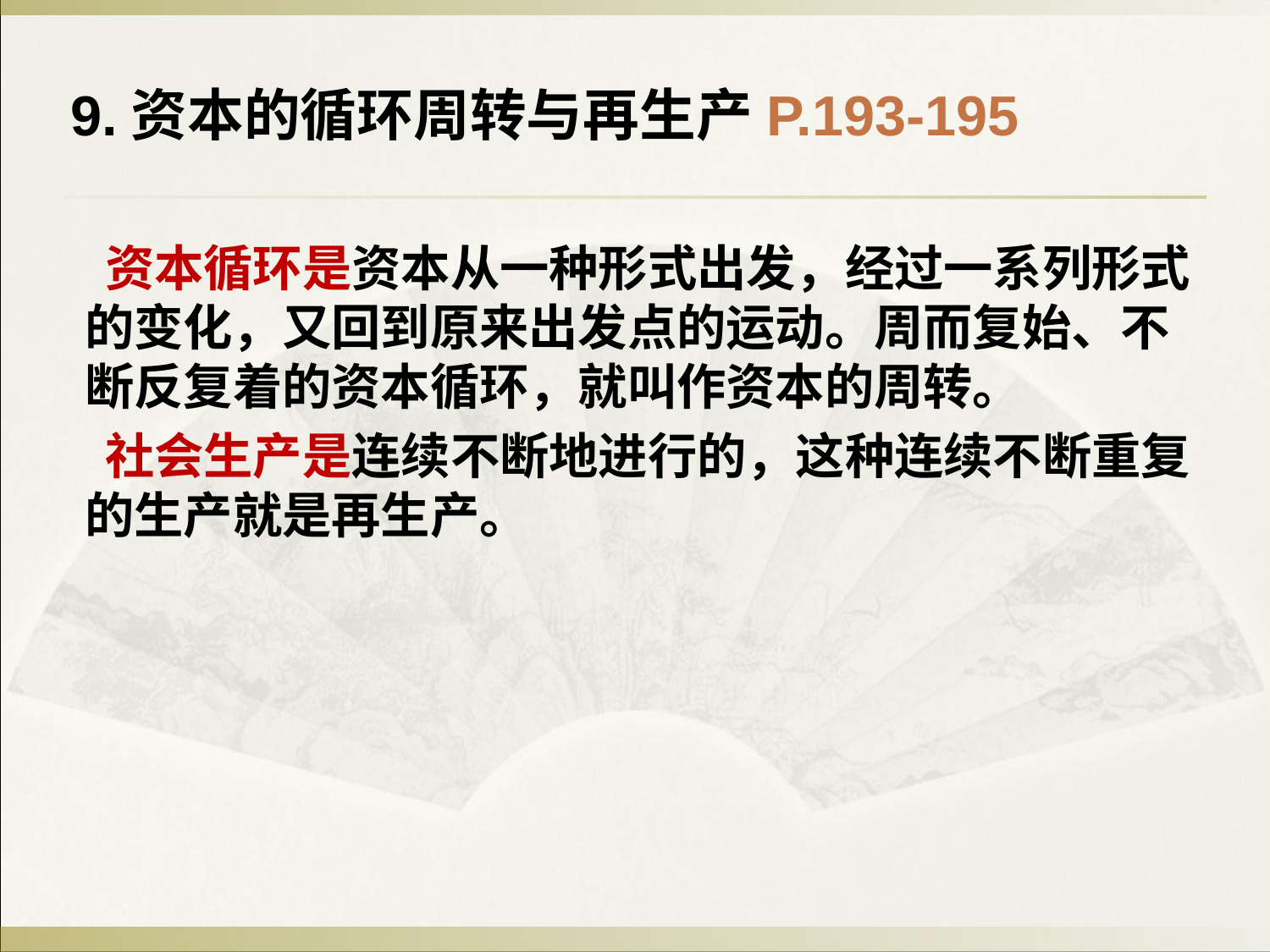

9.资本的循环周转与再生产P.193-195

     资本循环是资本从一种形式出发，经过一系列形式的变化，又回到原来出发点的运动。周而复始、不断反复着的资本循环，就叫作资本的周转。
     社会生产是连续不断地进行的，这种连续不断重复的生产就是再生产。